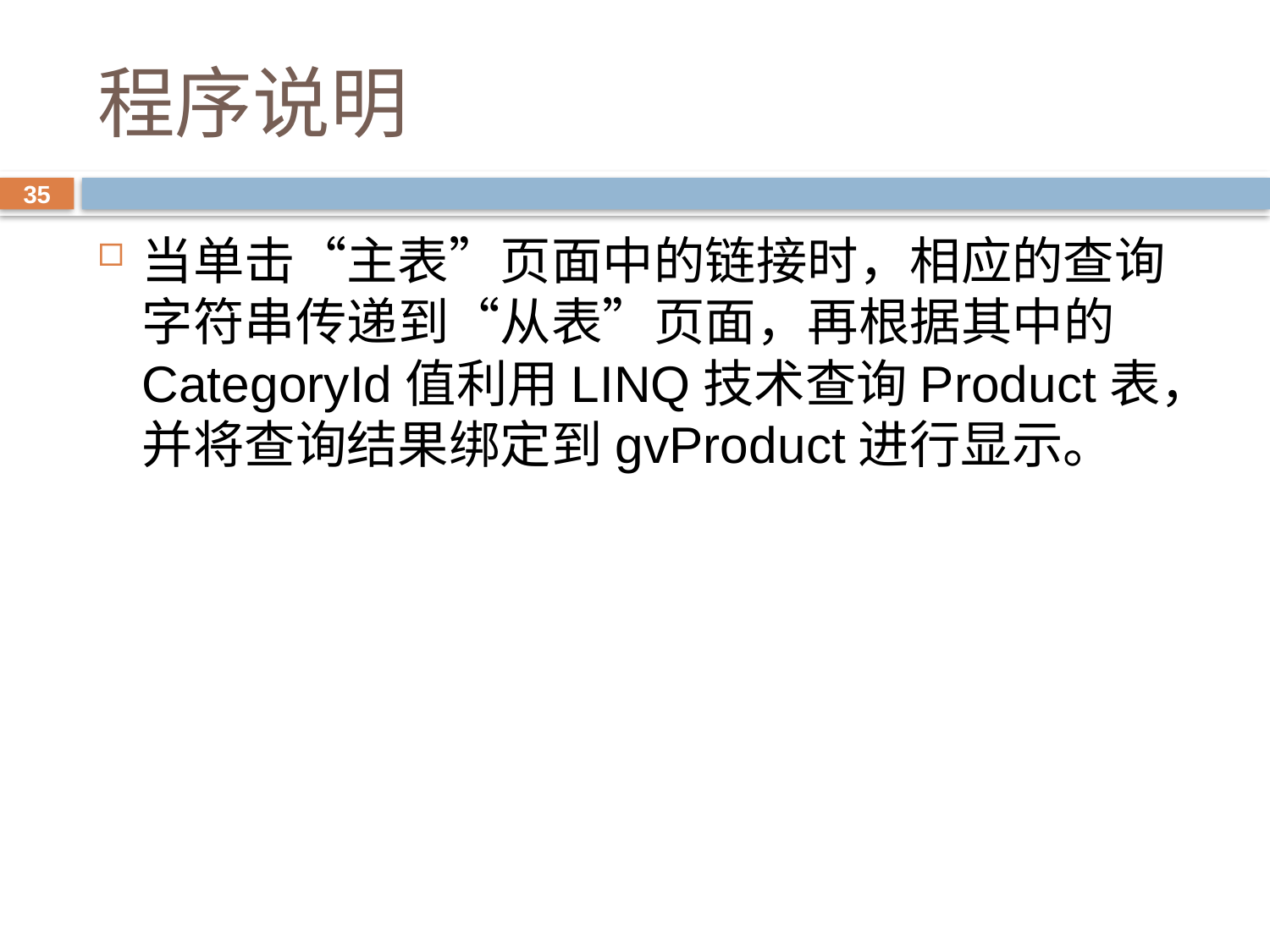

# 程序说明
35
当单击“主表”页面中的链接时，相应的查询字符串传递到“从表”页面，再根据其中的CategoryId值利用LINQ技术查询Product表，并将查询结果绑定到gvProduct进行显示。